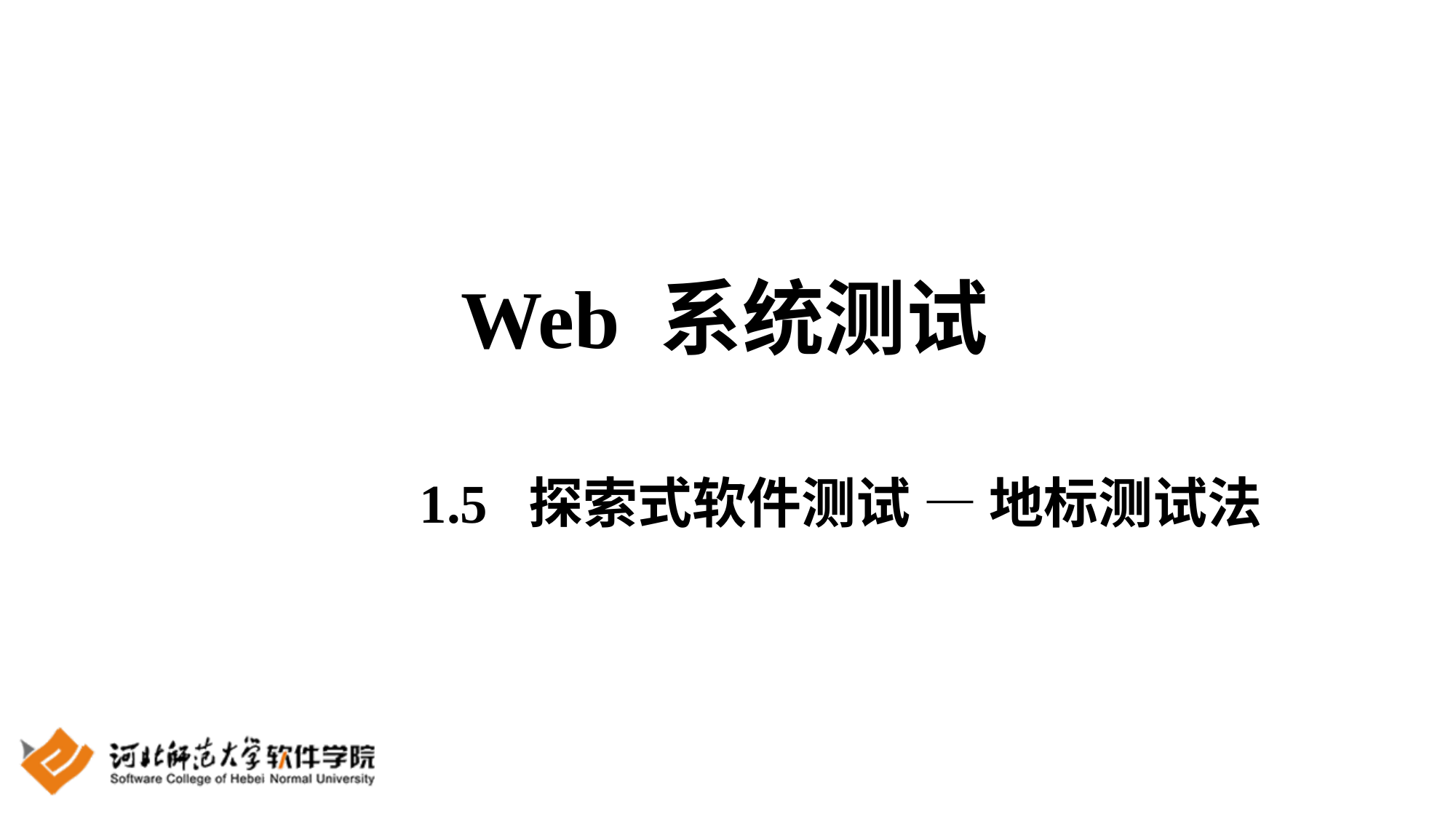

# Web 系统测试
1.5  探索式软件测试 — 地标测试法